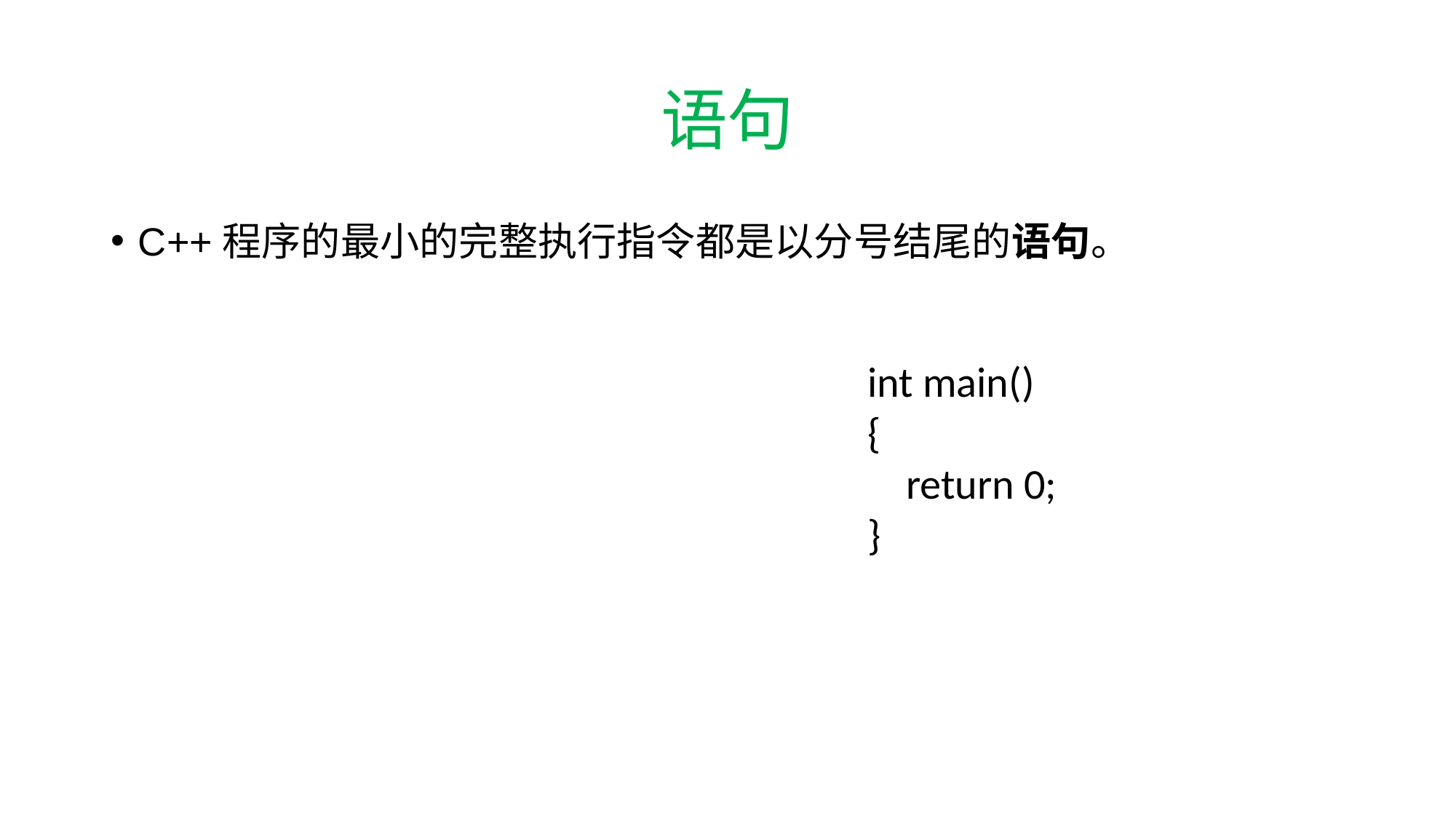

# 语句
C++程序的最小的完整执行指令都是以分号结尾的语句。
int main()
{
    return 0;
}